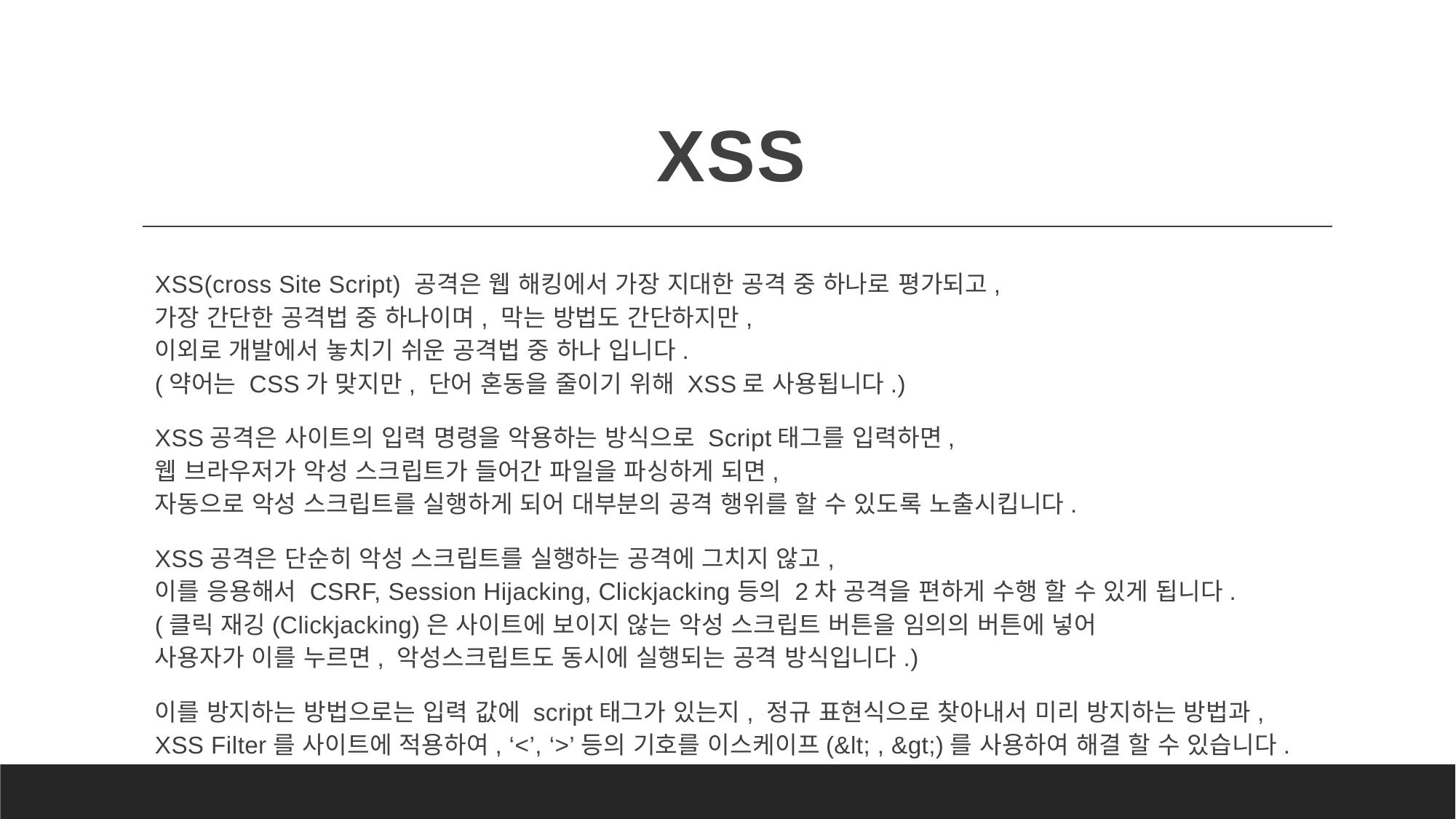

# XSS
XSS(cross Site Script) 공격은 웹 해킹에서 가장 지대한 공격 중 하나로 평가되고,
가장 간단한 공격법 중 하나이며, 막는 방법도 간단하지만,
이외로 개발에서 놓치기 쉬운 공격법 중 하나 입니다.
(약어는 CSS가 맞지만, 단어 혼동을 줄이기 위해 XSS로 사용됩니다.)
XSS공격은 사이트의 입력 명령을 악용하는 방식으로 Script태그를 입력하면,
웹 브라우저가 악성 스크립트가 들어간 파일을 파싱하게 되면,
자동으로 악성 스크립트를 실행하게 되어 대부분의 공격 행위를 할 수 있도록 노출시킵니다.
XSS공격은 단순히 악성 스크립트를 실행하는 공격에 그치지 않고,
이를 응용해서 CSRF, Session Hijacking, Clickjacking등의 2차 공격을 편하게 수행 할 수 있게 됩니다.
(클릭 재깅(Clickjacking)은 사이트에 보이지 않는 악성 스크립트 버튼을 임의의 버튼에 넣어
사용자가 이를 누르면, 악성스크립트도 동시에 실행되는 공격 방식입니다.)
이를 방지하는 방법으로는 입력 값에 script태그가 있는지, 정규 표현식으로 찾아내서 미리 방지하는 방법과,
XSS Filter를 사이트에 적용하여, ‘<’, ‘>’등의 기호를 이스케이프(&lt; , &gt;)를 사용하여 해결 할 수 있습니다.